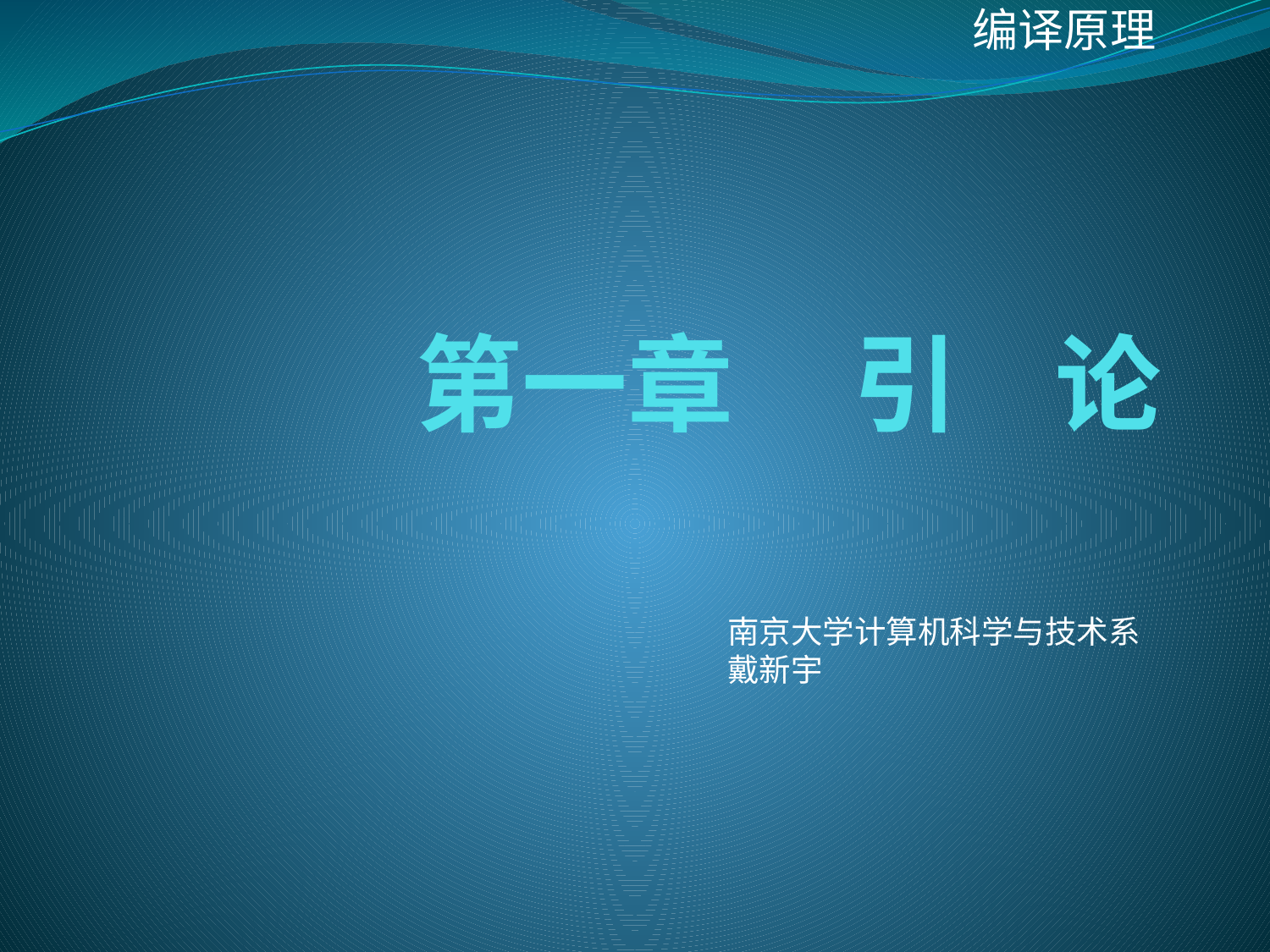

编译原理
# 第一章     引    论
南京大学计算机科学与技术系
戴新宇